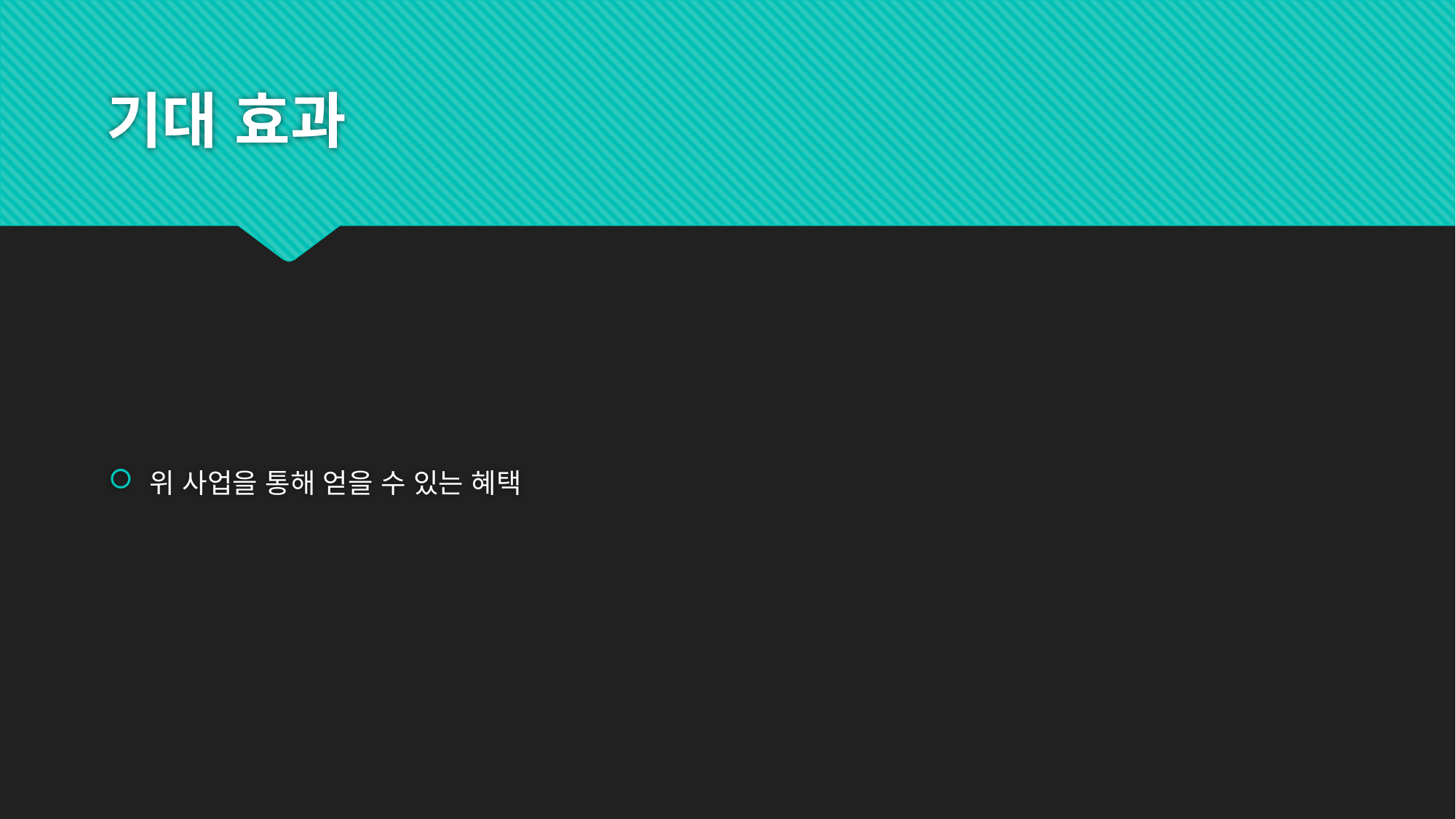

# 기대 효과
위 사업을 통해 얻을 수 있는 혜택